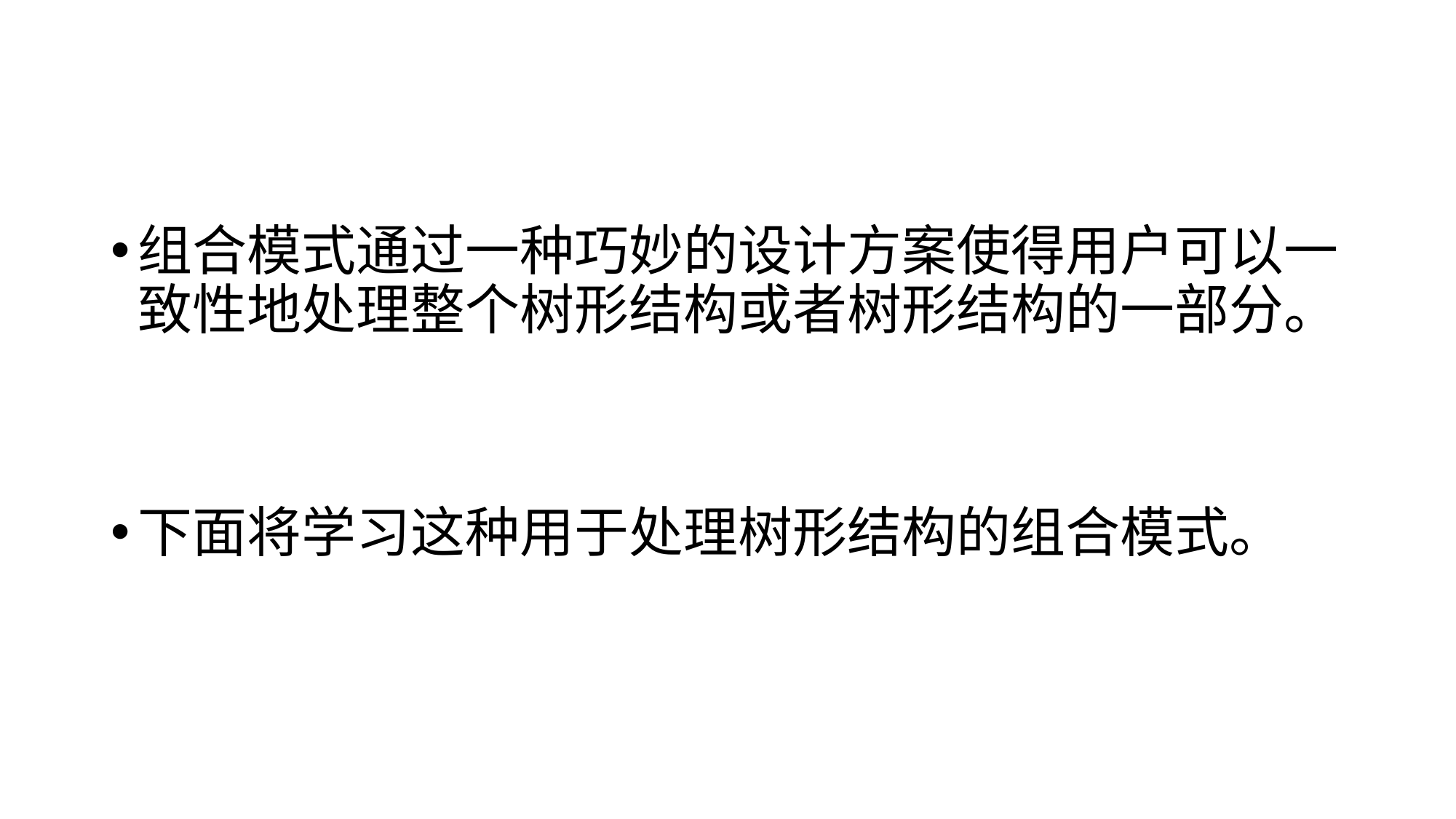

组合模式通过一种巧妙的设计方案使得用户可以一致性地处理整个树形结构或者树形结构的一部分。

下面将学习这种用于处理树形结构的组合模式。